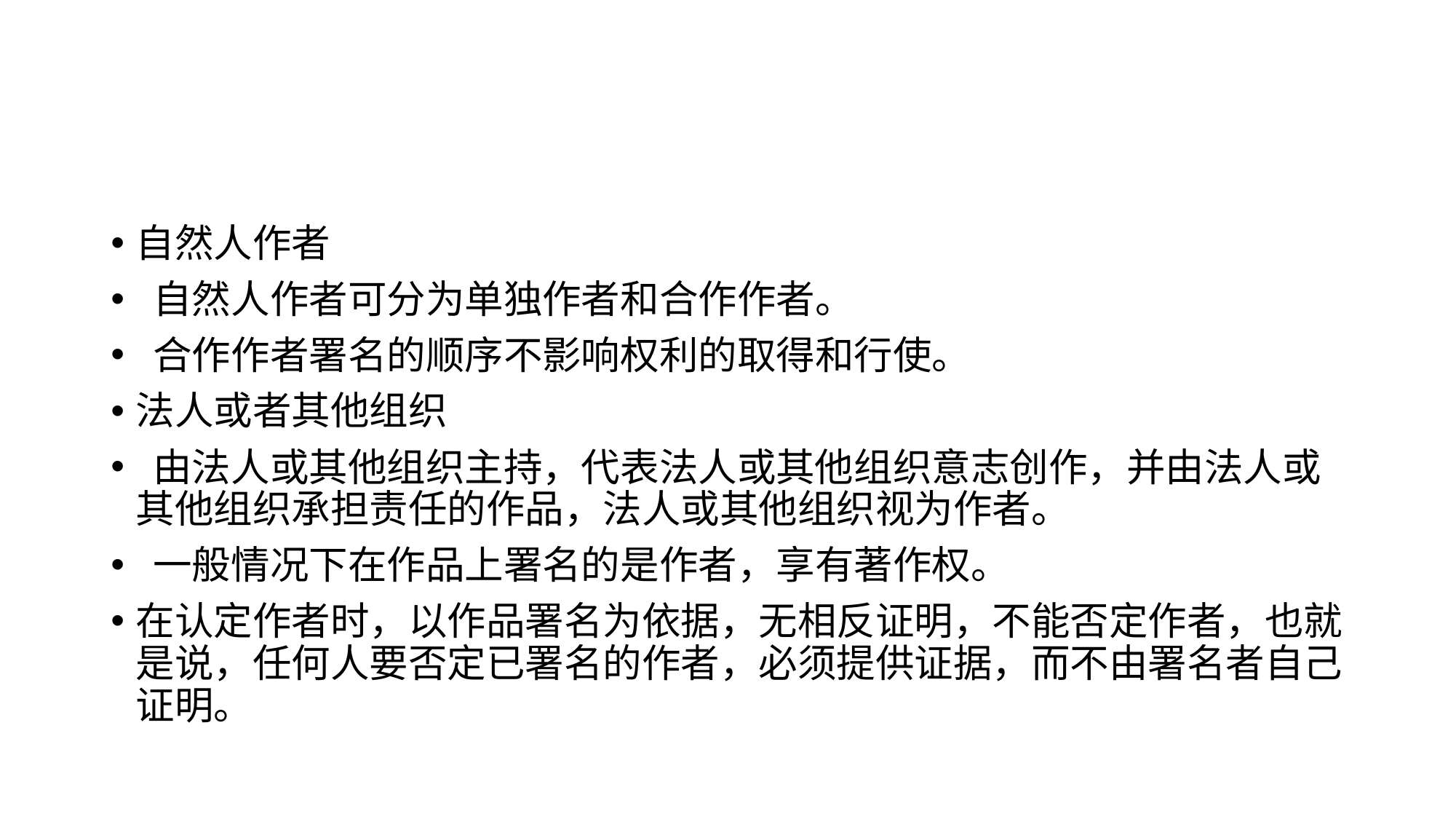

#
自然人作者
 自然人作者可分为单独作者和合作作者。
 合作作者署名的顺序不影响权利的取得和行使。
法人或者其他组织
 由法人或其他组织主持，代表法人或其他组织意志创作，并由法人或其他组织承担责任的作品，法人或其他组织视为作者。
 一般情况下在作品上署名的是作者，享有著作权。
在认定作者时，以作品署名为依据，无相反证明，不能否定作者，也就是说，任何人要否定已署名的作者，必须提供证据，而不由署名者自己证明。